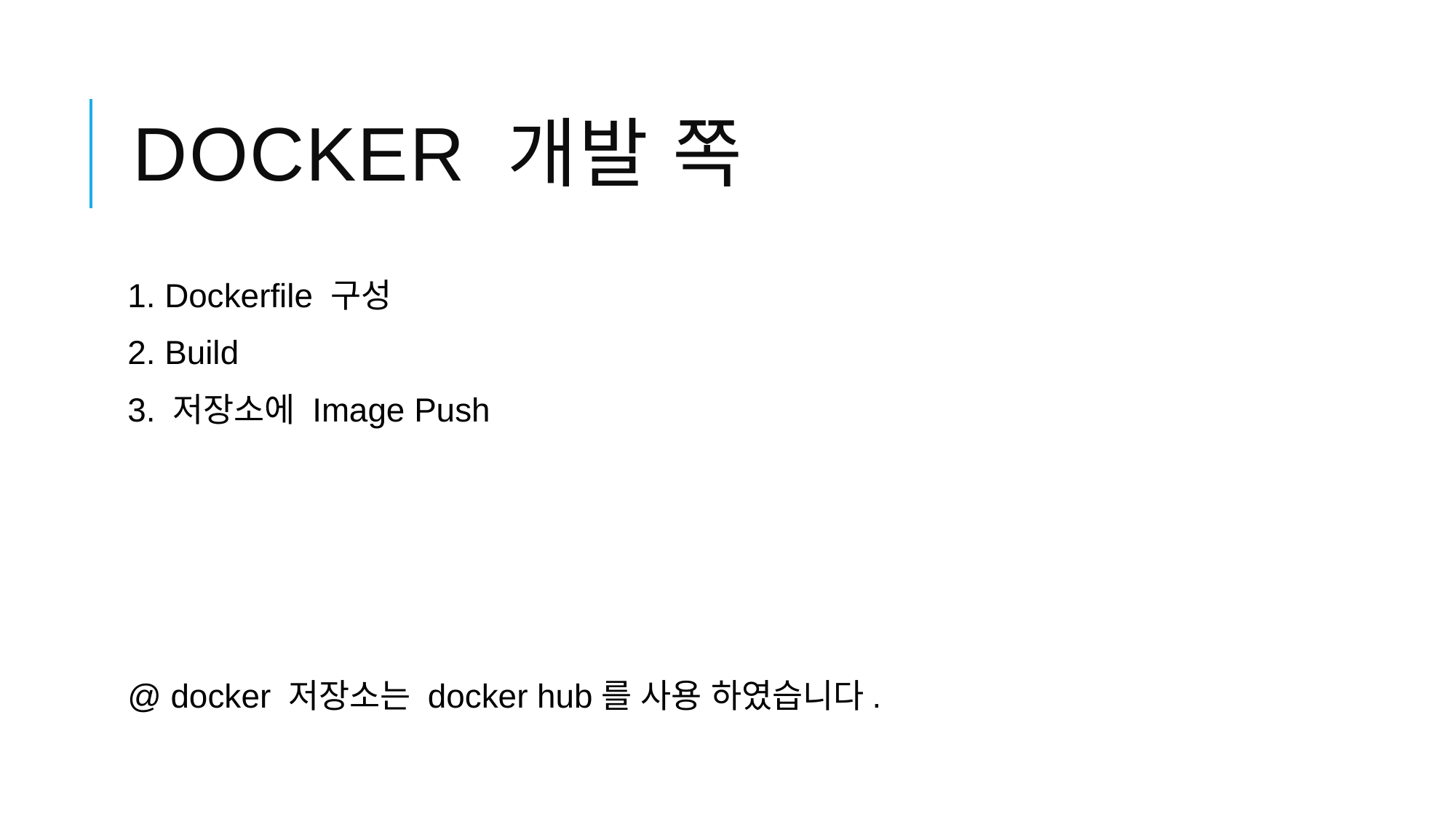

# DOCKER 개발 쪽
1. Dockerfile 구성
2. Build
3. 저장소에 Image Push

@ docker 저장소는 docker hub를 사용 하였습니다.